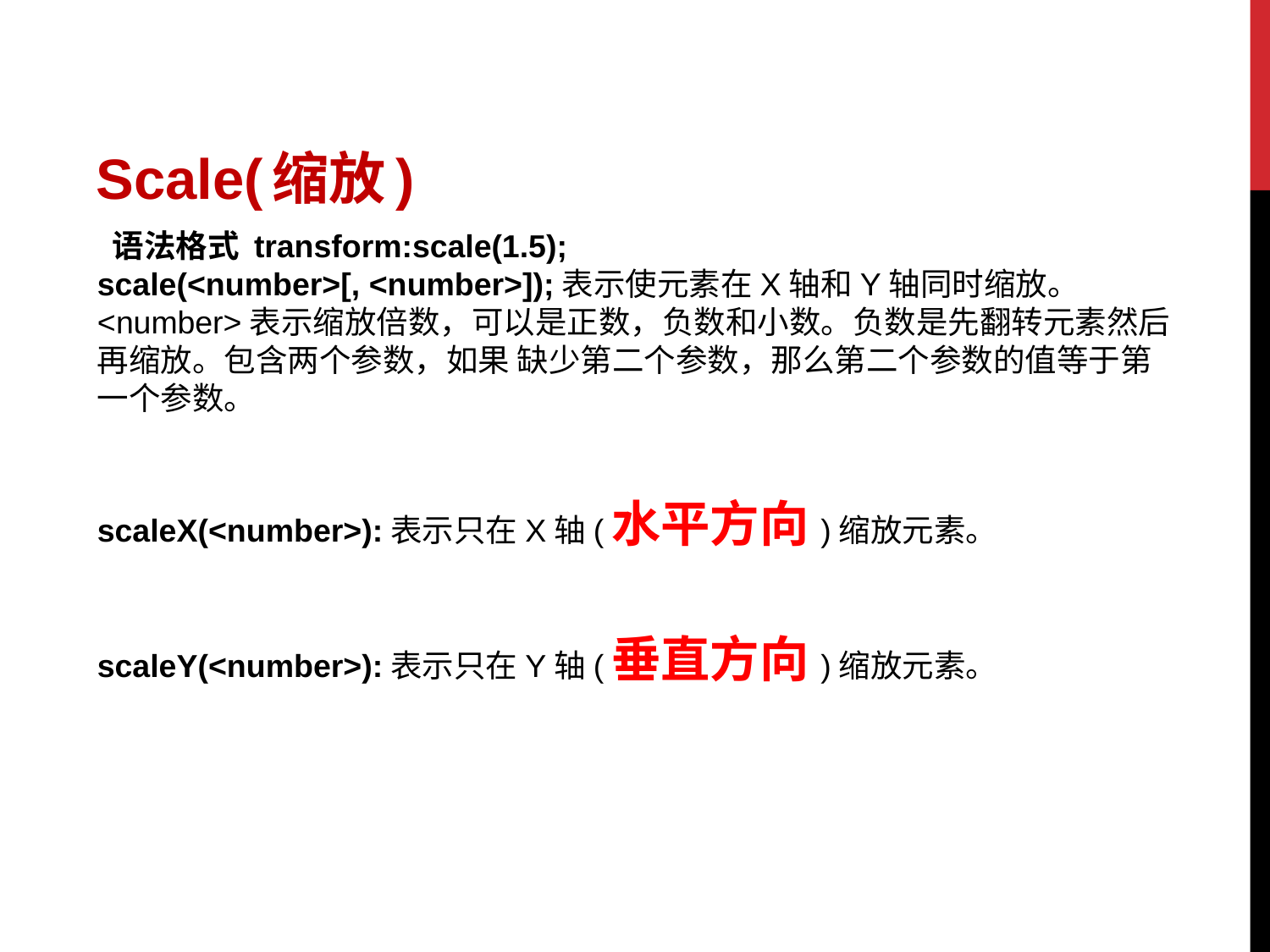

Scale(缩放)
 语法格式 transform:scale(1.5);
scale(<number>[, <number>]);表示使元素在X轴和Y轴同时缩放。
<number>表示缩放倍数，可以是正数，负数和小数。负数是先翻转元素然后再缩放。包含两个参数，如果 缺少第二个参数，那么第二个参数的值等于第一个参数。

scaleX(<number>):表示只在X轴(水平方向)缩放元素。

scaleY(<number>):表示只在Y轴(垂直方向)缩放元素。